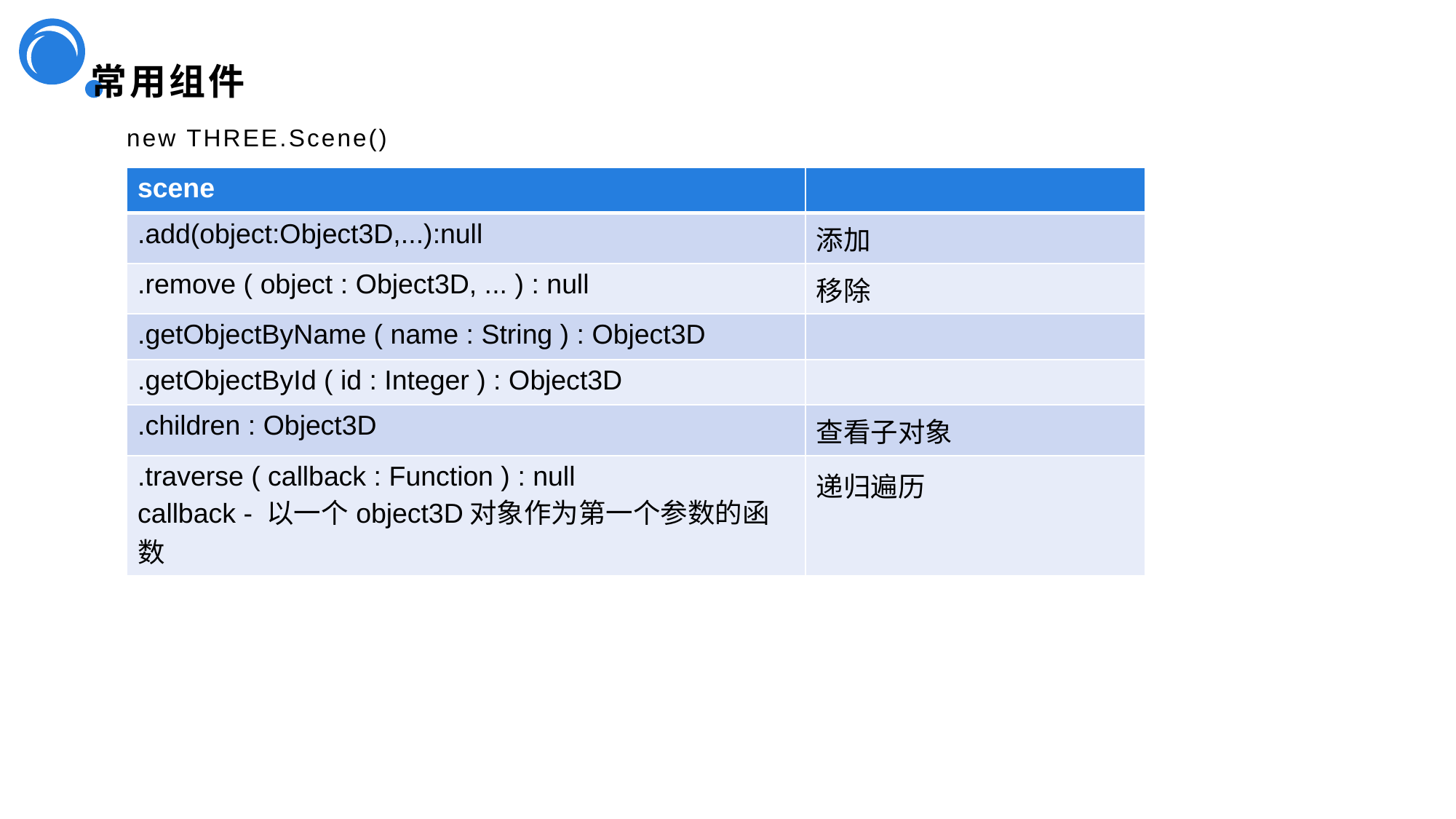

# 常用组件
    new THREE.Scene()
| scene |  |
| --- | --- |
| .add(object:Object3D,...):null | 添加 |
| .remove ( object : Object3D, ... ) : null | 移除 |
| .getObjectByName ( name : String ) : Object3D |  |
| .getObjectById ( id : Integer ) : Object3D |  |
| .children : Object3D | 查看子对象 |
| .traverse ( callback : Function ) : null callback - 以一个object3D对象作为第一个参数的函数 | 递归遍历 |